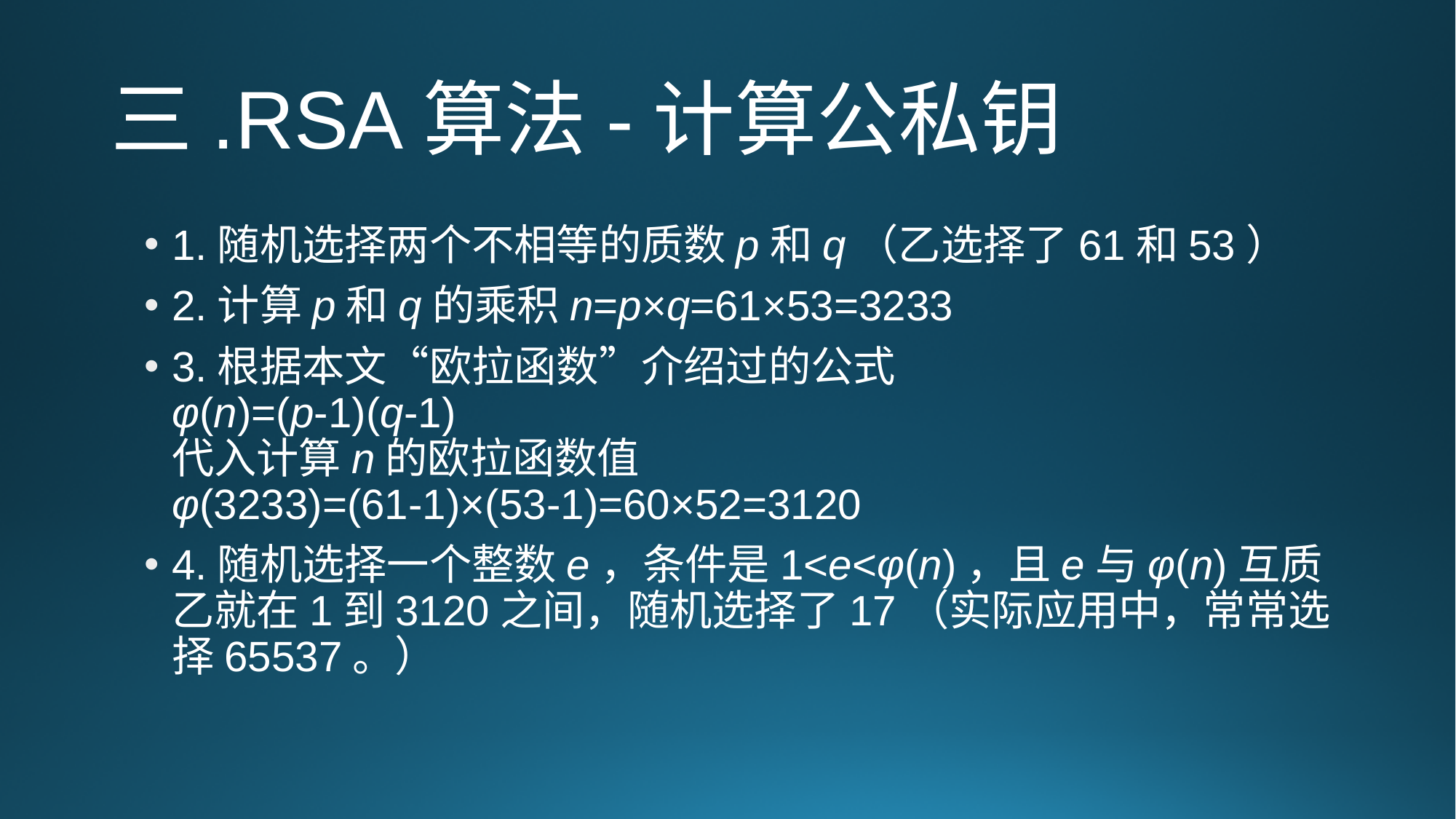

# 三.RSA算法-计算公私钥
1.随机选择两个不相等的质数p和q（乙选择了61和53）
2.计算p和q的乘积n=p×q=61×53=3233
3.根据本文“欧拉函数”介绍过的公式
φ(n)=(p-1)(q-1)
代入计算n的欧拉函数值
φ(3233)=(61-1)×(53-1)=60×52=3120
4.随机选择一个整数e，条件是1<e<φ(n)，且e与φ(n)互质
乙就在1到3120之间，随机选择了17（实际应用中，常常选择65537。）